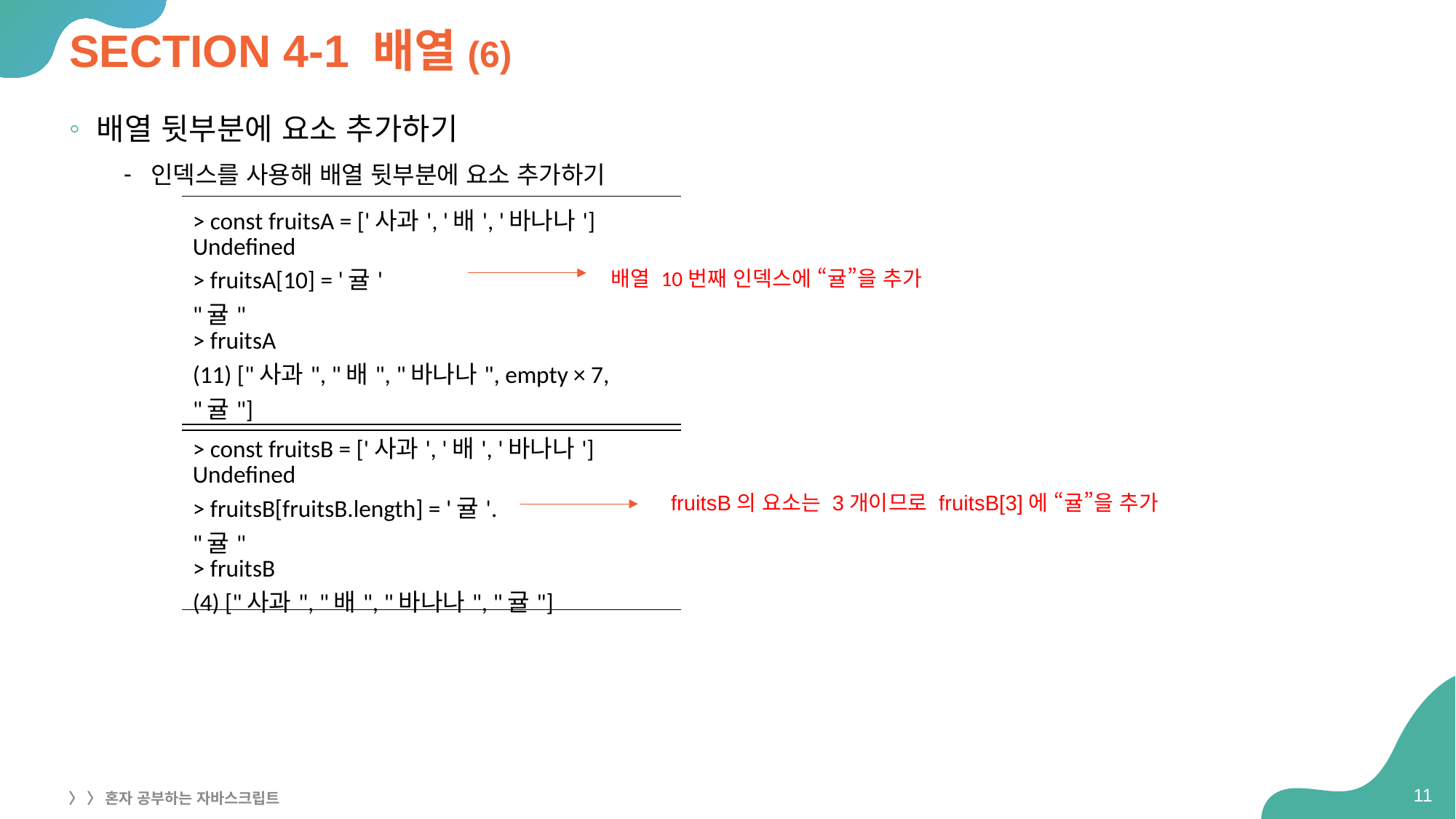

# SECTION 4-1 배열(6)
배열 뒷부분에 요소 추가하기
인덱스를 사용해 배열 뒷부분에 요소 추가하기
| > const fruitsA = ['사과', '배', '바나나'] Undefined > fruitsA[10] = '귤' "귤" > fruitsA (11) ["사과", "배", "바나나", empty × 7, "귤"] |
| --- |
배열 10번째 인덱스에 “귤”을 추가
| > const fruitsB = ['사과', '배', '바나나'] Undefined > fruitsB[fruitsB.length] = '귤'. "귤" > fruitsB (4) ["사과", "배", "바나나", "귤"] |
| --- |
fruitsB의 요소는 3개이므로 fruitsB[3]에 “귤”을 추가
11
〉 〉 혼자 공부하는 자바스크립트